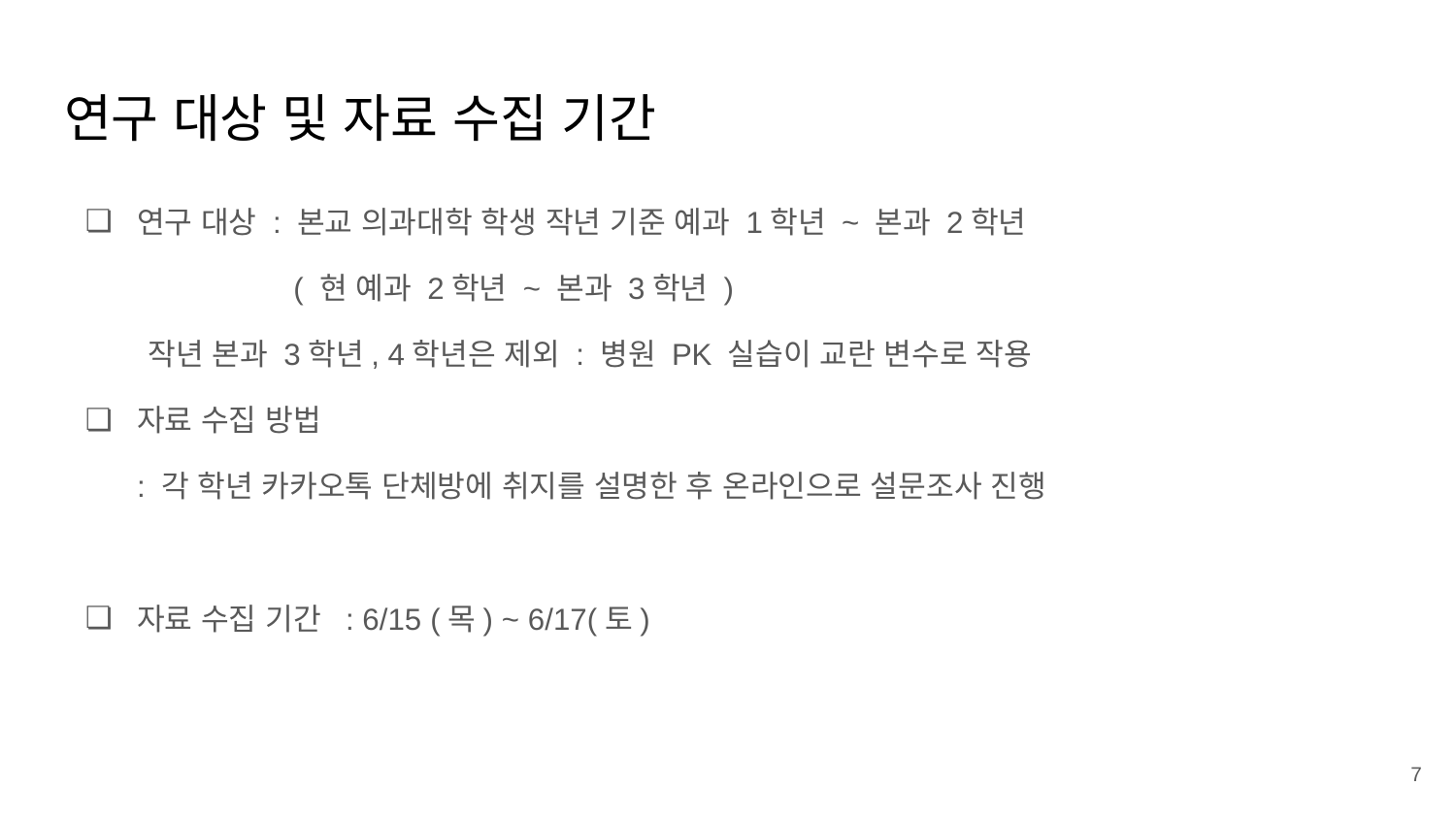

# 연구 대상 및 자료 수집 기간
연구 대상 : 본교 의과대학 학생 작년 기준 예과 1학년 ~ 본과 2학년
                           ( 현 예과 2학년 ~ 본과 3학년 )
         작년 본과 3학년, 4학년은 제외 : 병원 PK 실습이 교란 변수로 작용
자료 수집 방법
: 각 학년 카카오톡 단체방에 취지를 설명한 후 온라인으로 설문조사 진행

자료 수집 기간  : 6/15 (목) ~ 6/17(토)

7